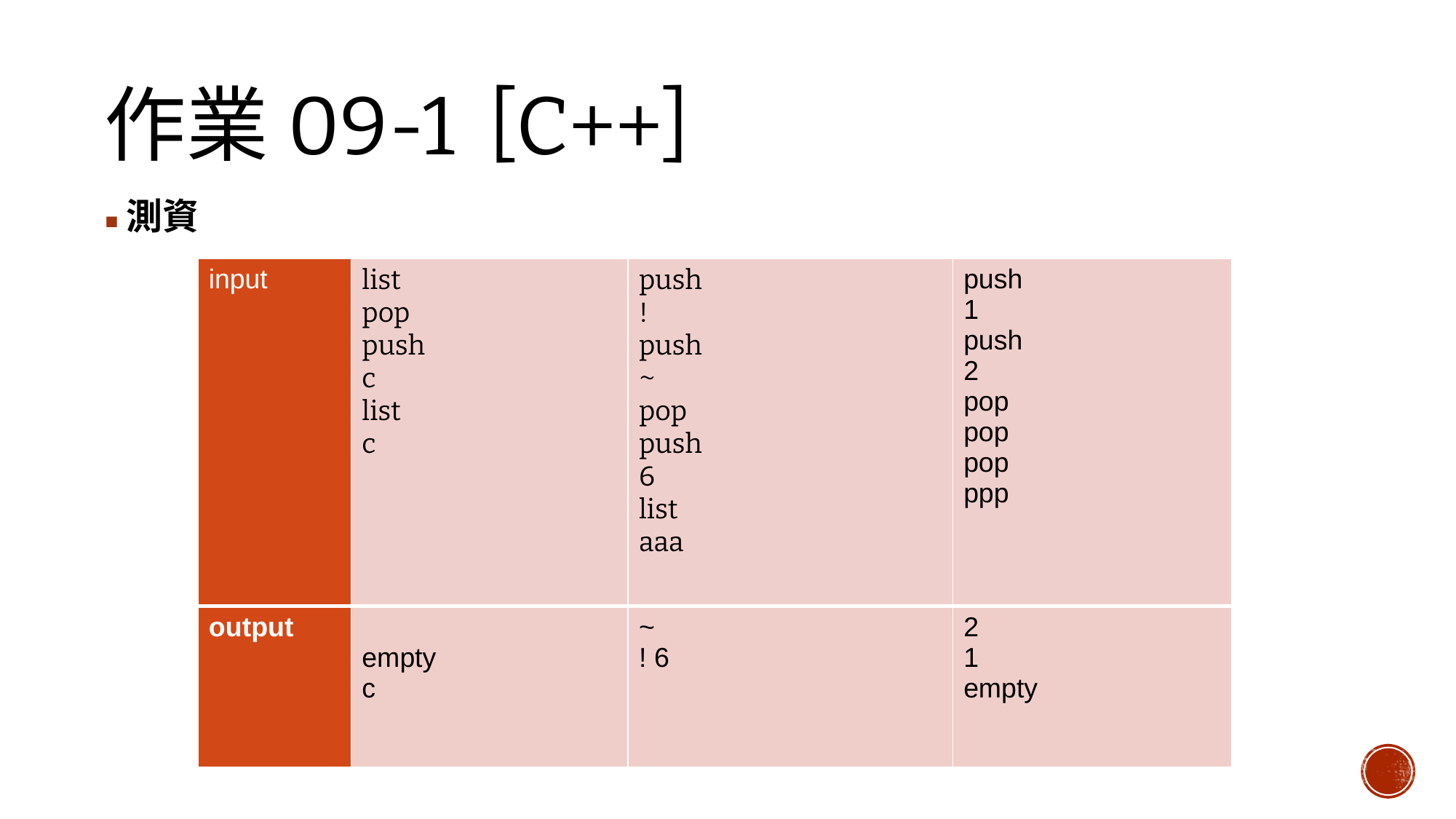

# 作業09-1  [C++]
測資
| input | list pop push c list c | push ! push ~ pop push 6 list aaa | push 1 push 2 pop pop pop ppp |
| --- | --- | --- | --- |
| output | empty c | ~ ! 6 | 2 1 empty |